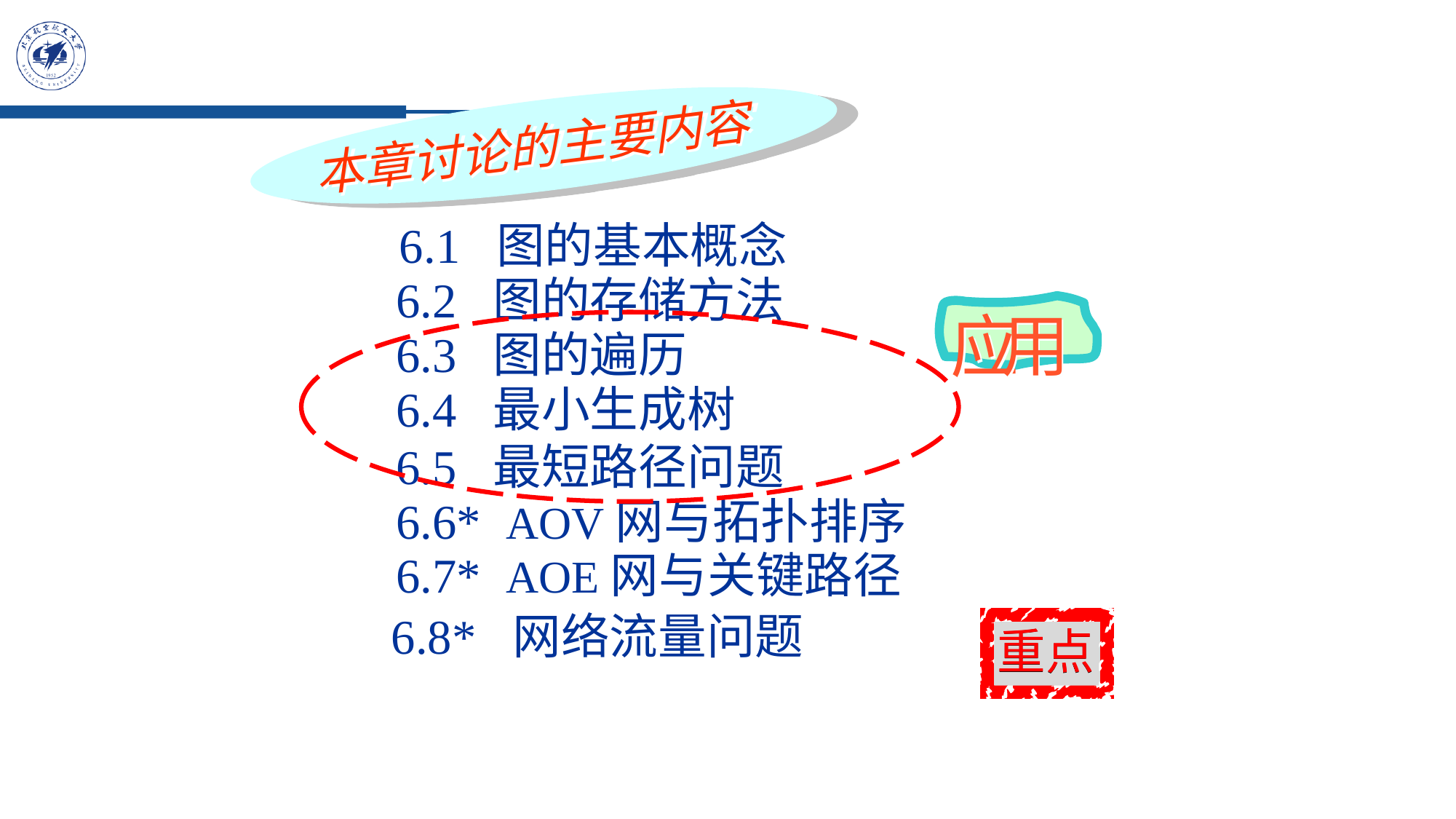

本章讨论的主要内容
    6.1  图的基本概念
6.2  图的存储方法

用
应

6.3  图的遍历
6.4  最小生成树
6.5  最短路径问题
6.6*  AOV网与拓扑排序
6.7*  AOE网与关键路径

重点

6.8*  网络流量问题